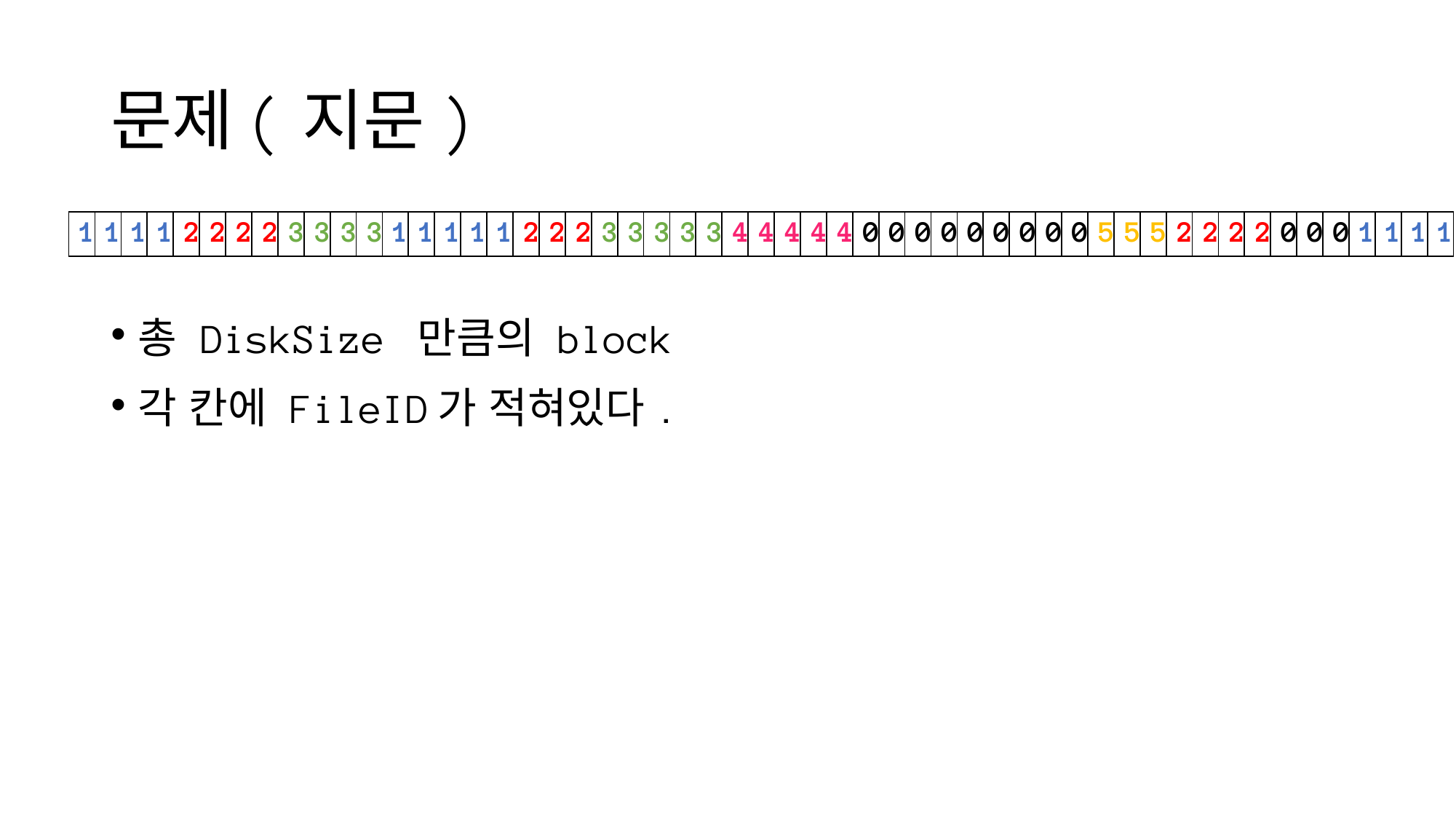

# 문제(지문)
| 1 | 1 | 1 | 1 | 2 | 2 | 2 | 2 | 3 | 3 | 3 | 3 | 1 | 1 | 1 | 1 | 1 | 2 | 2 | 2 | 3 | 3 | 3 | 3 | 3 | 4 | 4 | 4 | 4 | 4 | 0 | 0 | 0 | 0 | 0 | 0 | 0 | 0 | 0 | 5 | 5 | 5 | 2 | 2 | 2 | 2 | 0 | 0 | 0 | 1 | 1 | 1 | 1 |
| --- | --- | --- | --- | --- | --- | --- | --- | --- | --- | --- | --- | --- | --- | --- | --- | --- | --- | --- | --- | --- | --- | --- | --- | --- | --- | --- | --- | --- | --- | --- | --- | --- | --- | --- | --- | --- | --- | --- | --- | --- | --- | --- | --- | --- | --- | --- | --- | --- | --- | --- | --- | --- |
총 DiskSize 만큼의 block
각 칸에 FileID가 적혀있다.